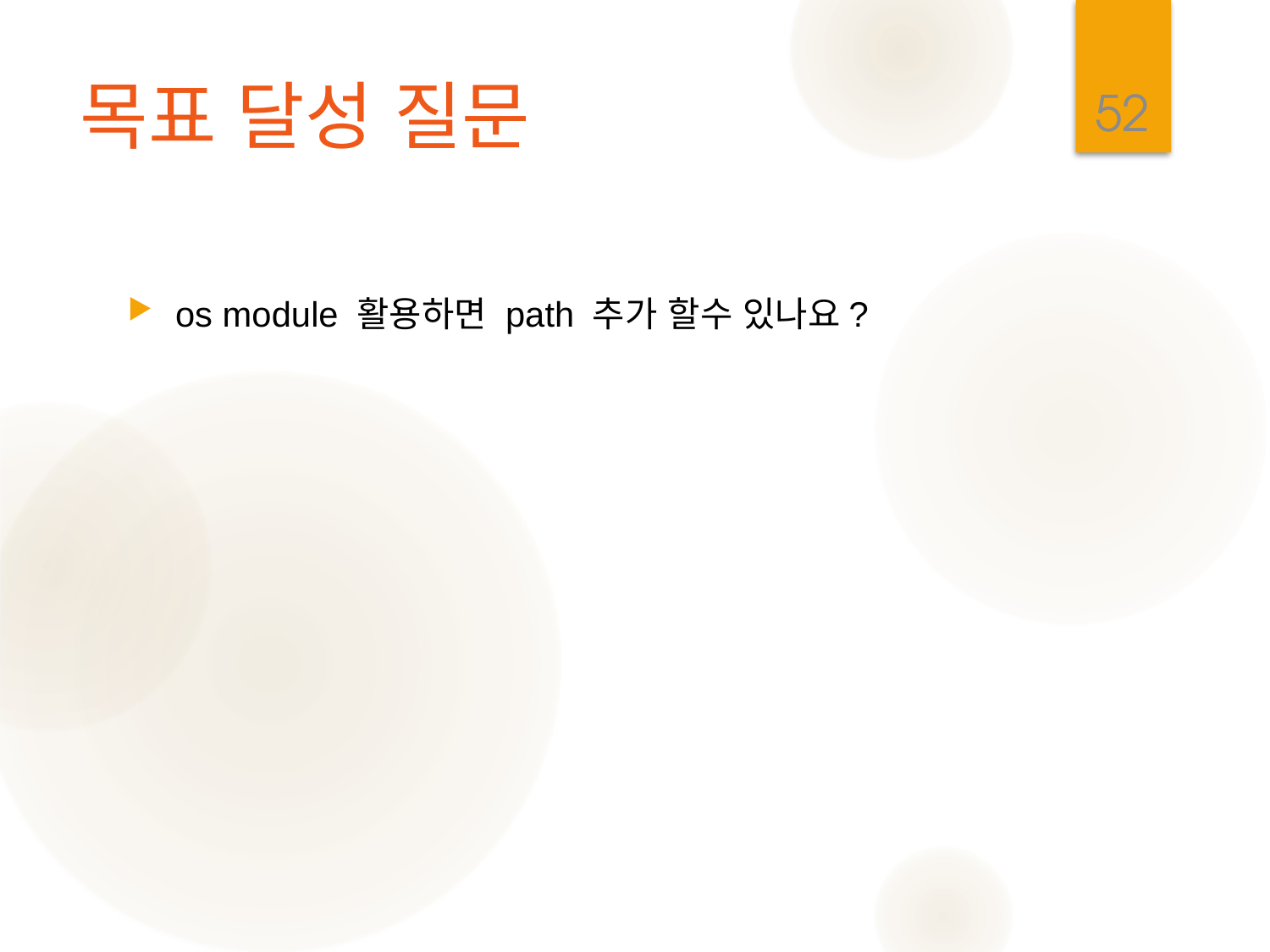

52
# 목표 달성 질문
os module 활용하면 path 추가 할수 있나요?